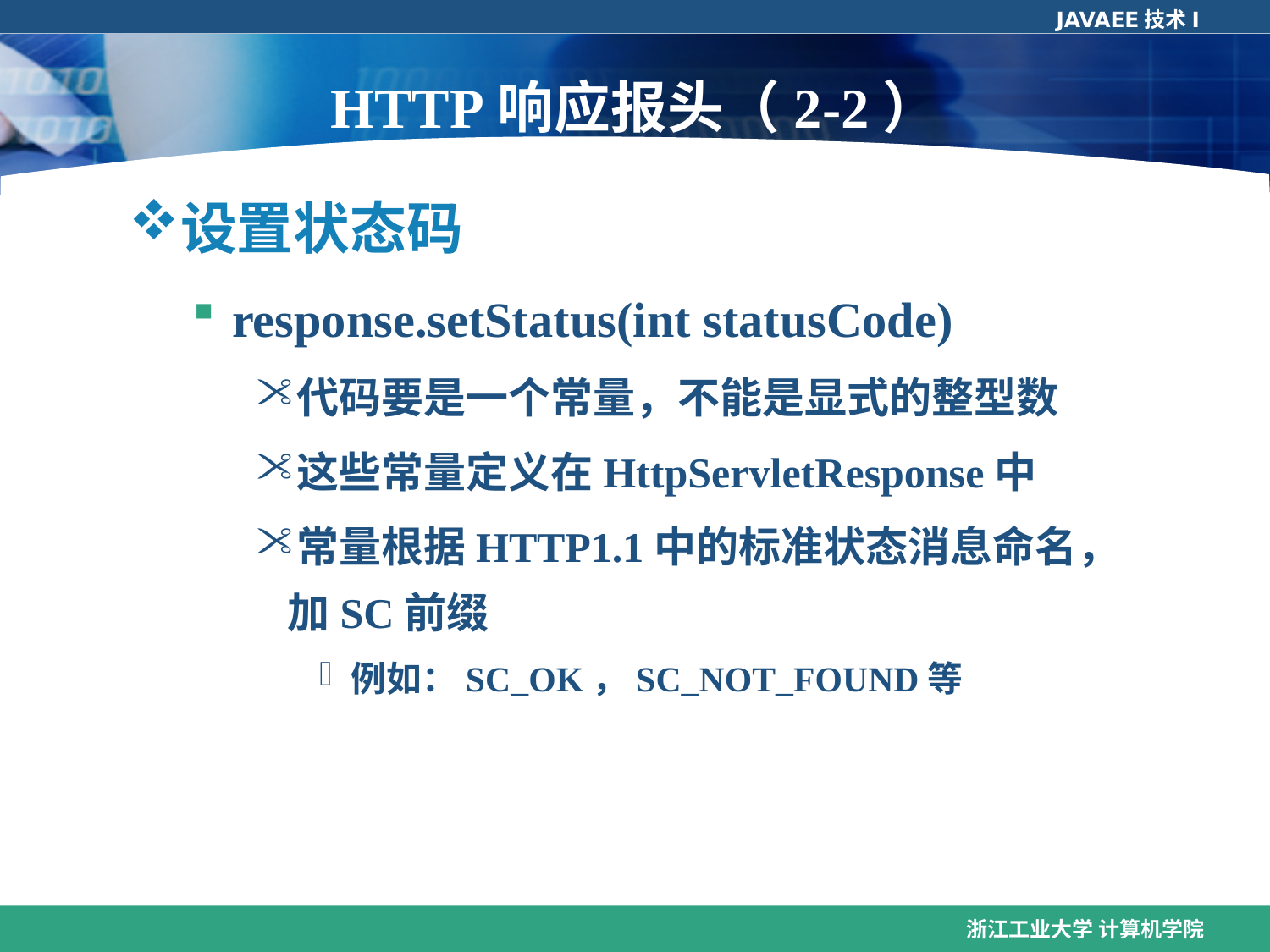

HTTP响应报头（2-2）
设置状态码
response.setStatus(int statusCode)
代码要是一个常量，不能是显式的整型数
这些常量定义在HttpServletResponse中
常量根据HTTP1.1中的标准状态消息命名，加SC前缀
例如：SC_OK，SC_NOT_FOUND等